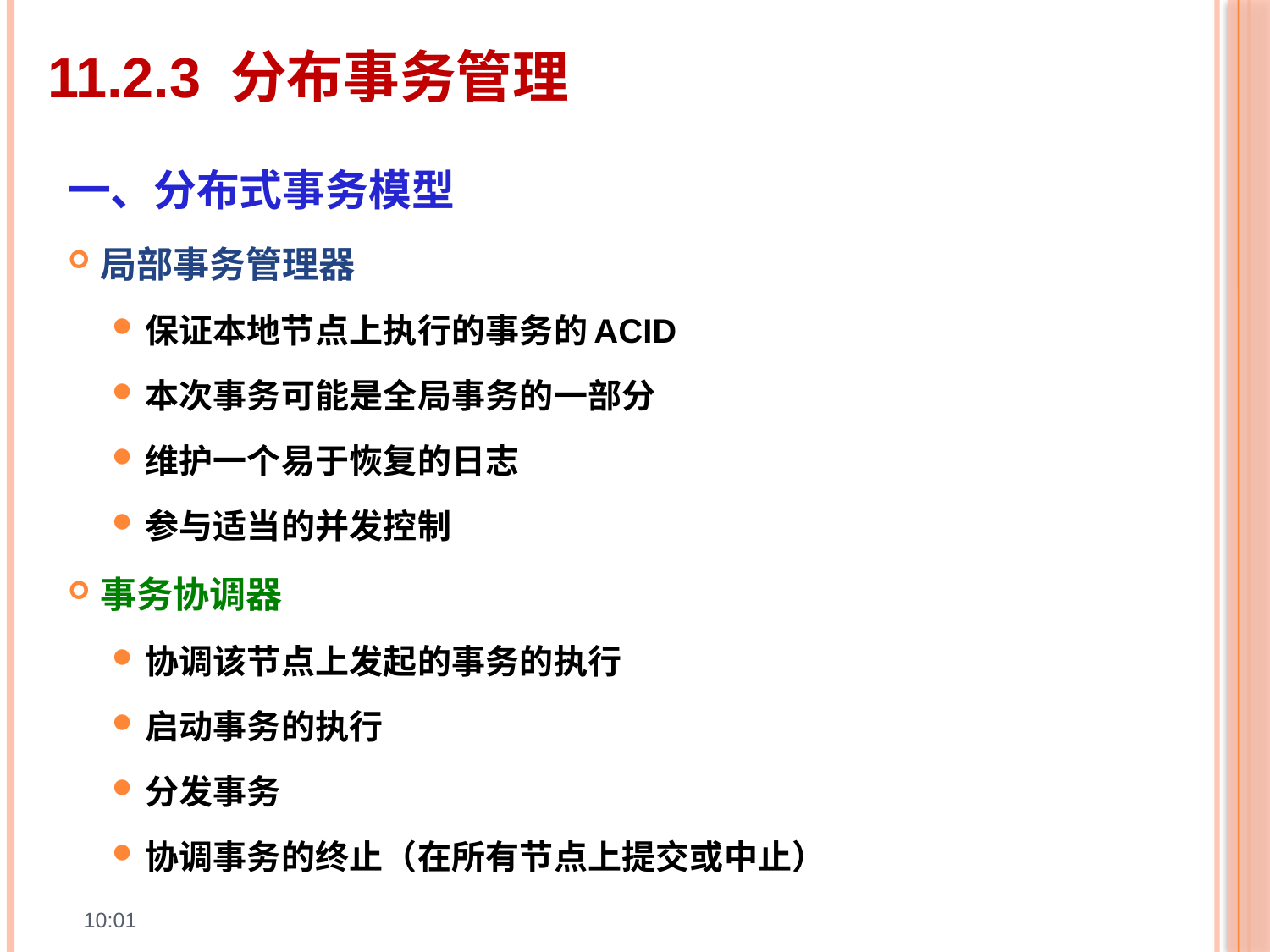

# 11.2.3 分布事务管理
一、分布式事务模型
局部事务管理器
保证本地节点上执行的事务的ACID
本次事务可能是全局事务的一部分
维护一个易于恢复的日志
参与适当的并发控制
事务协调器
协调该节点上发起的事务的执行
启动事务的执行
分发事务
协调事务的终止（在所有节点上提交或中止）
10:01